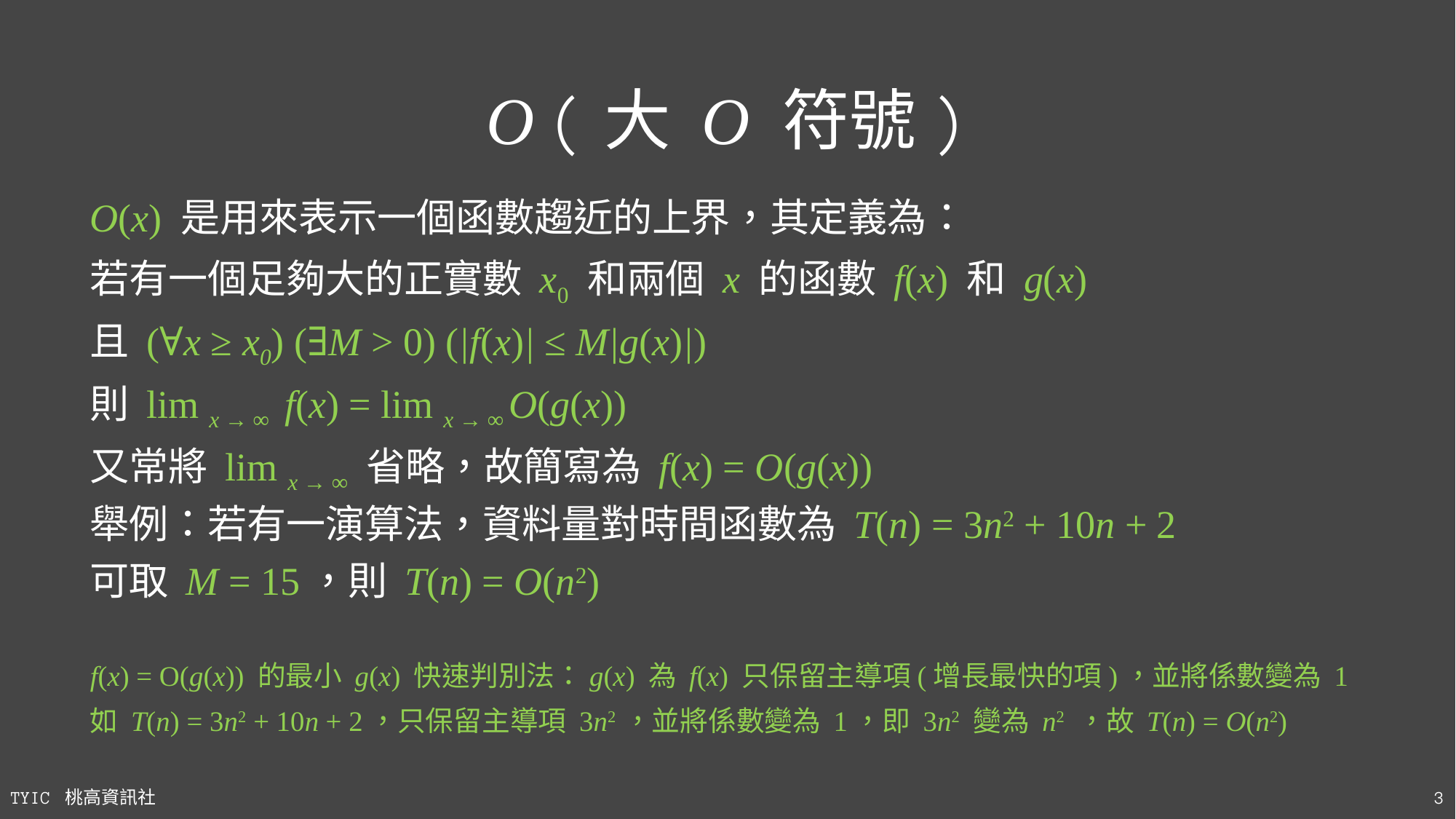

# O (大 O 符號)
O(x) 是用來表示一個函數趨近的上界，其定義為：
若有一個足夠大的正實數 x0 和兩個 x 的函數 f(x) 和 g(x)
且 (∀x ≥ x0) (∃M > 0) (|f(x)| ≤ M|g(x)|)
則 lim x → ∞  f(x) = lim x → ∞ O(g(x))
又常將 lim x → ∞ 省略，故簡寫為 f(x) = O(g(x))
舉例：若有一演算法，資料量對時間函數為 T(n) = 3n2 + 10n + 2
可取 M = 15，則 T(n) = O(n2)

f(x) = O(g(x)) 的最小 g(x) 快速判別法：g(x) 為 f(x) 只保留主導項(增長最快的項)，並將係數變為 1
如 T(n) = 3n2 + 10n + 2，只保留主導項 3n2 ，並將係數變為 1，即 3n2 變為 n2 ，故 T(n) = O(n2)